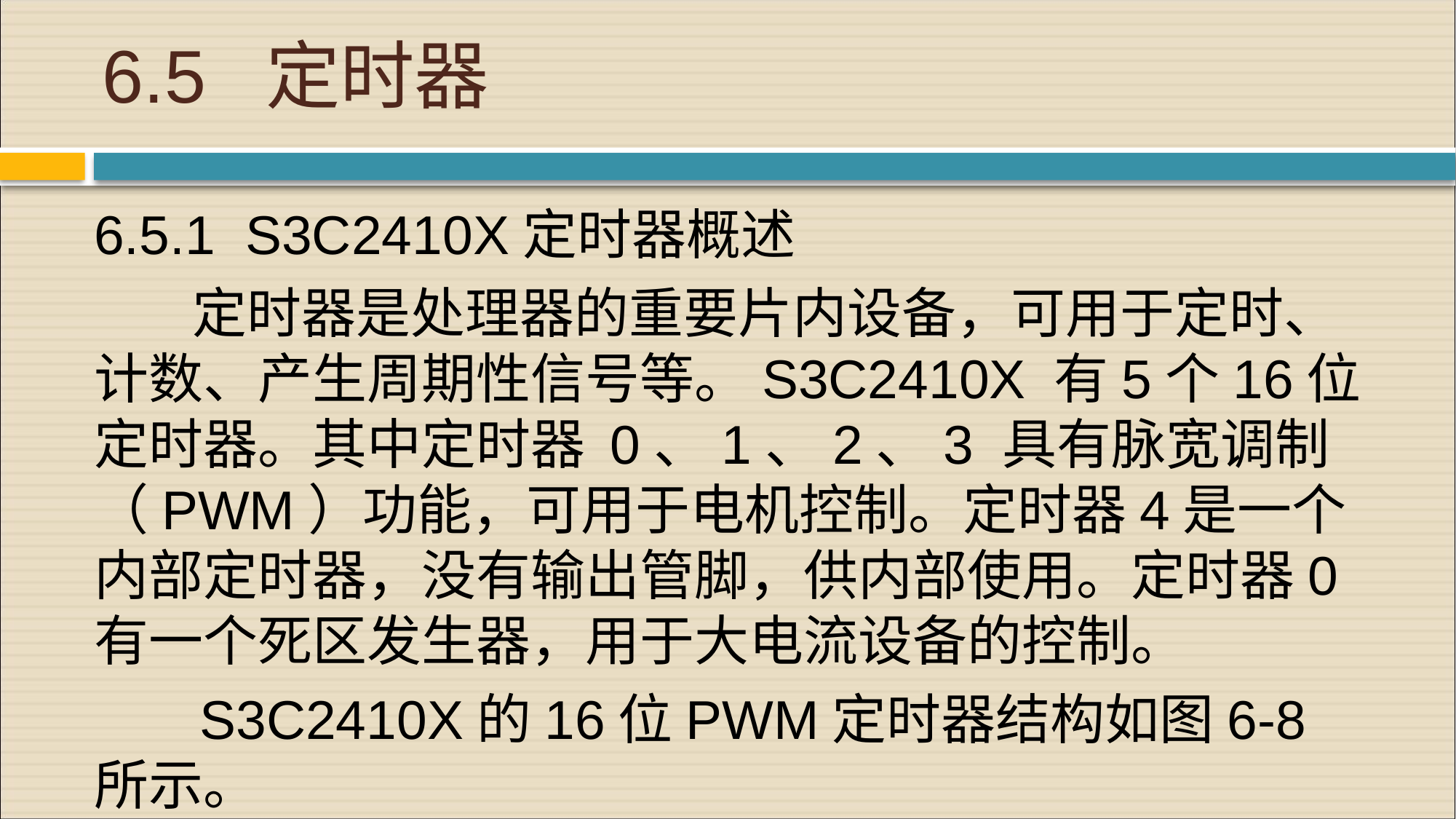

# 6.5  定时器
6.5.1  S3C2410X定时器概述
       定时器是处理器的重要片内设备，可用于定时、计数、产生周期性信号等。S3C2410X 有5个16位定时器。其中定时器 0、1、2、3 具有脉宽调制（PWM）功能，可用于电机控制。定时器4是一个内部定时器，没有输出管脚，供内部使用。定时器0有一个死区发生器，用于大电流设备的控制。
       S3C2410X的16位PWM定时器结构如图6-8所示。